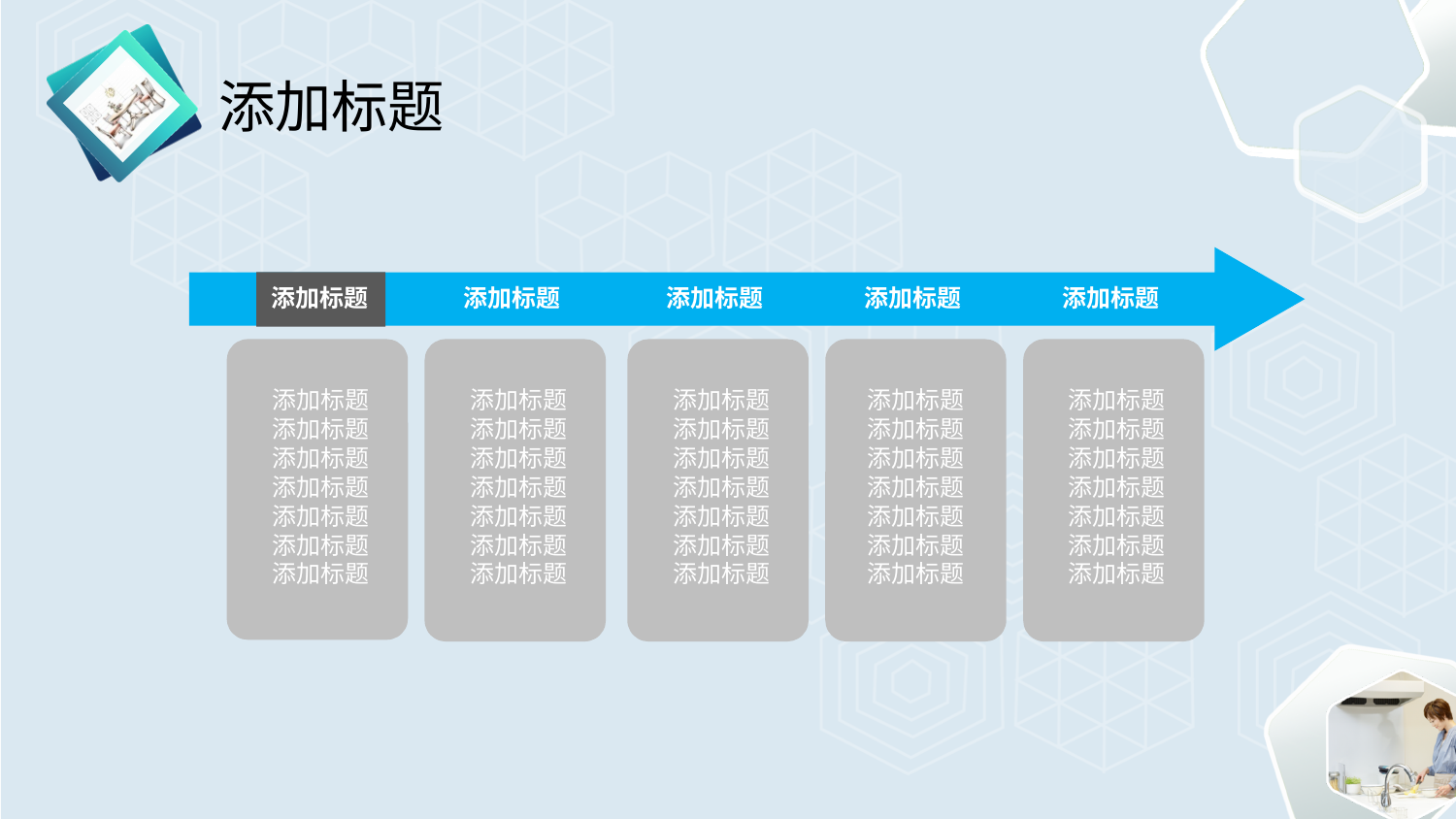

添加标题

添加标题
添加标题
添加标题
添加标题
添加标题

添加标题添加标题
添加标题
添加标题
添加标题
添加标题
添加标题

添加标题添加标题
添加标题
添加标题
添加标题
添加标题
添加标题

添加标题添加标题
添加标题
添加标题
添加标题
添加标题
添加标题

添加标题添加标题
添加标题
添加标题
添加标题
添加标题
添加标题

添加标题添加标题
添加标题
添加标题
添加标题
添加标题
添加标题